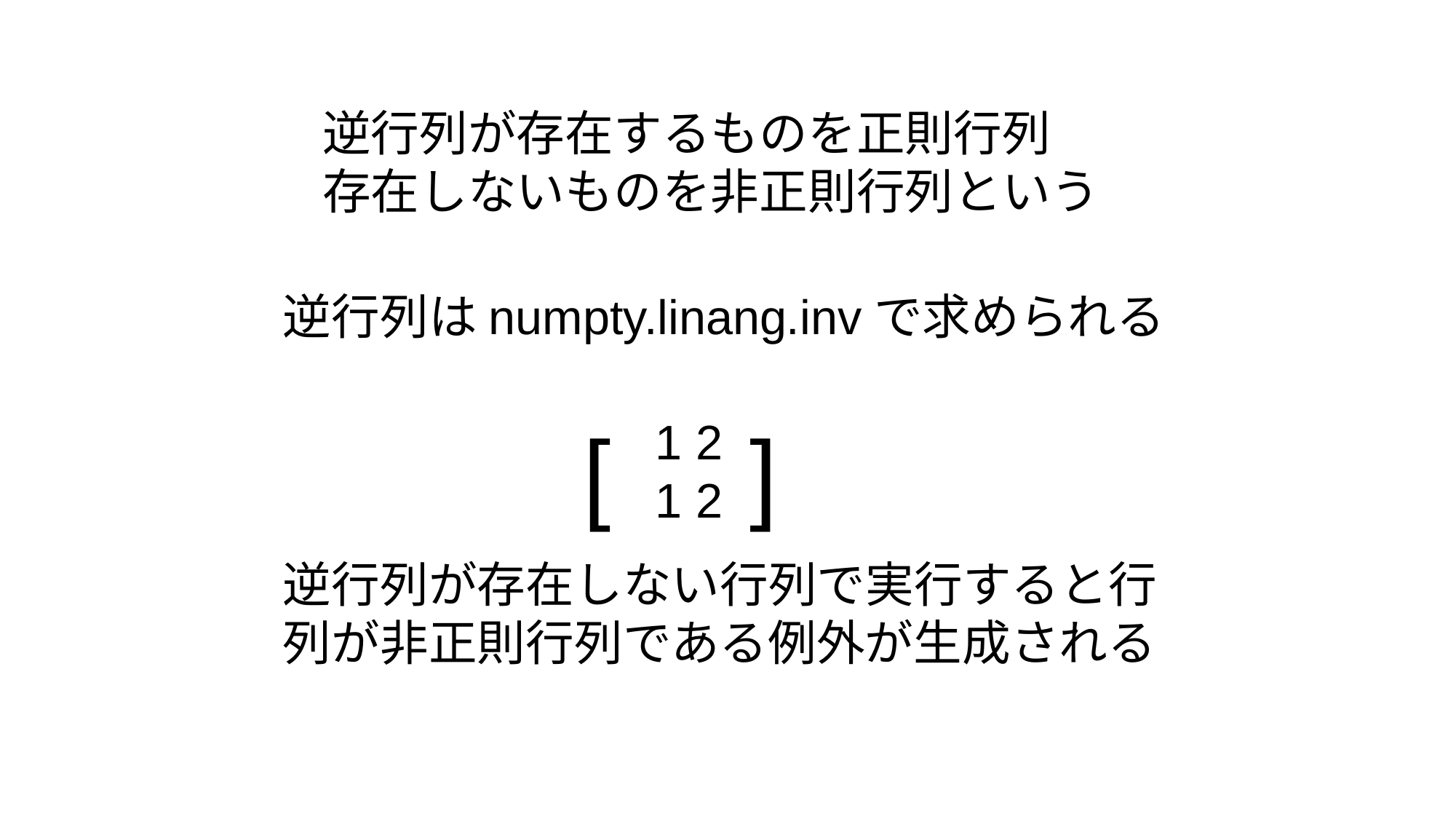

逆行列が存在するものを正則行列
存在しないものを非正則行列という
逆行列はnumpty.linang.invで求められる
[     ]
1 2
1 2
逆行列が存在しない行列で実行すると行列が非正則行列である例外が生成される